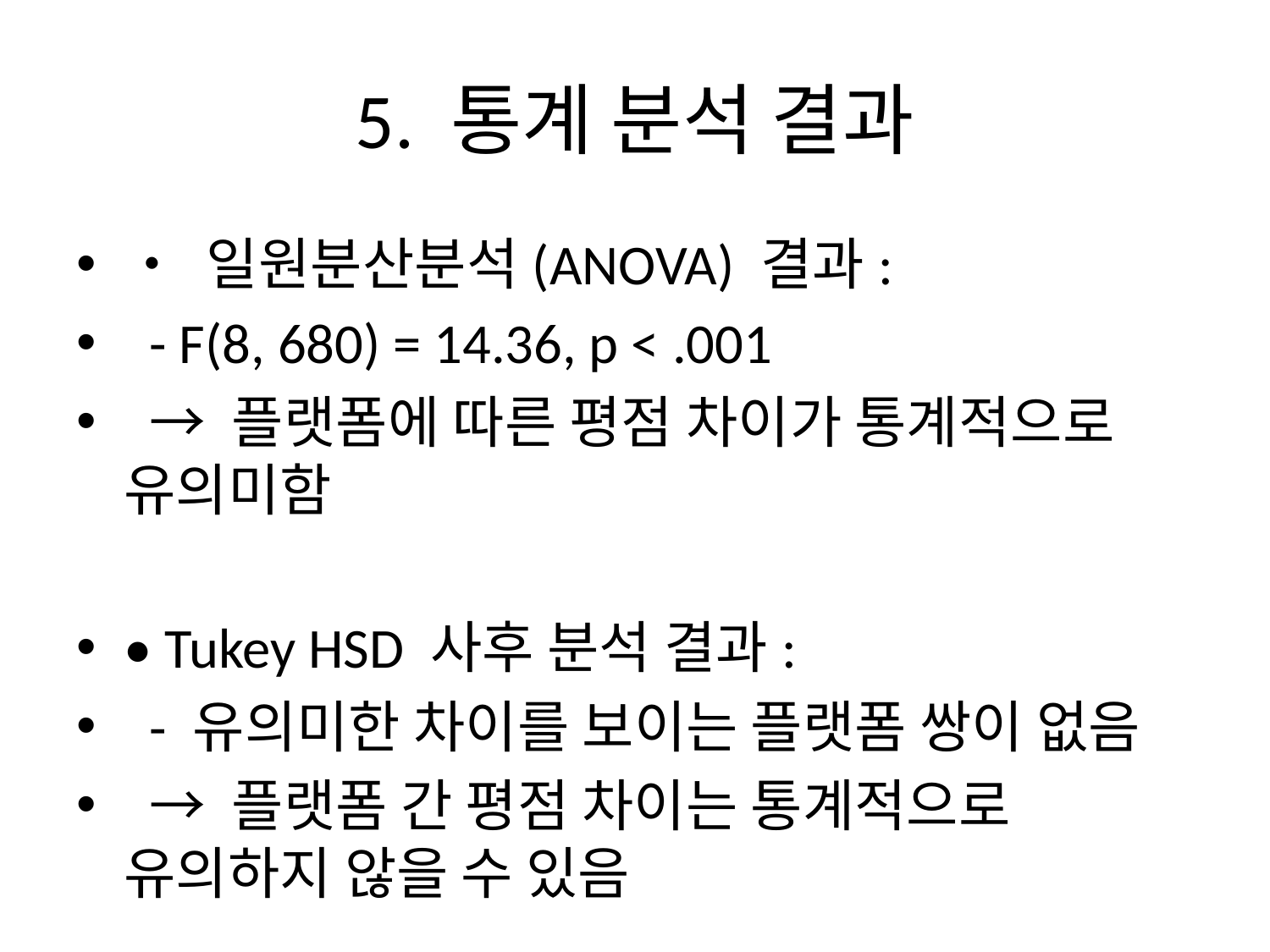

# 5. 통계 분석 결과
• 일원분산분석(ANOVA) 결과:
  - F(8, 680) = 14.36, p < .001
  → 플랫폼에 따른 평점 차이가 통계적으로 유의미함

• Tukey HSD 사후 분석 결과:
  - 유의미한 차이를 보이는 플랫폼 쌍이 없음
  → 플랫폼 간 평점 차이는 통계적으로 유의하지 않을 수 있음